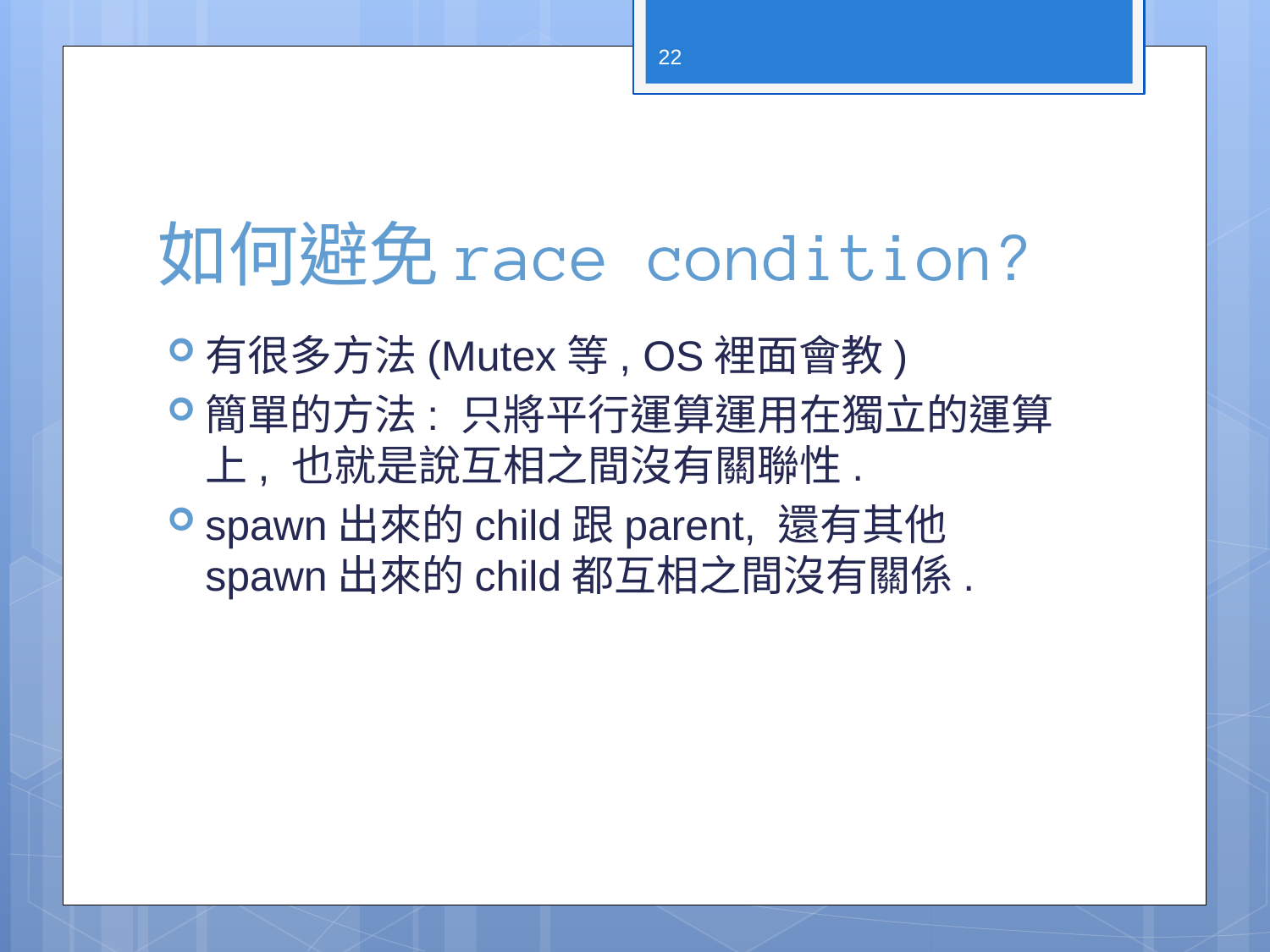

22
# 如何避免race condition?
有很多方法(Mutex等, OS裡面會教)
簡單的方法: 只將平行運算運用在獨立的運算上, 也就是說互相之間沒有關聯性.
spawn出來的child跟parent, 還有其他spawn出來的child都互相之間沒有關係.